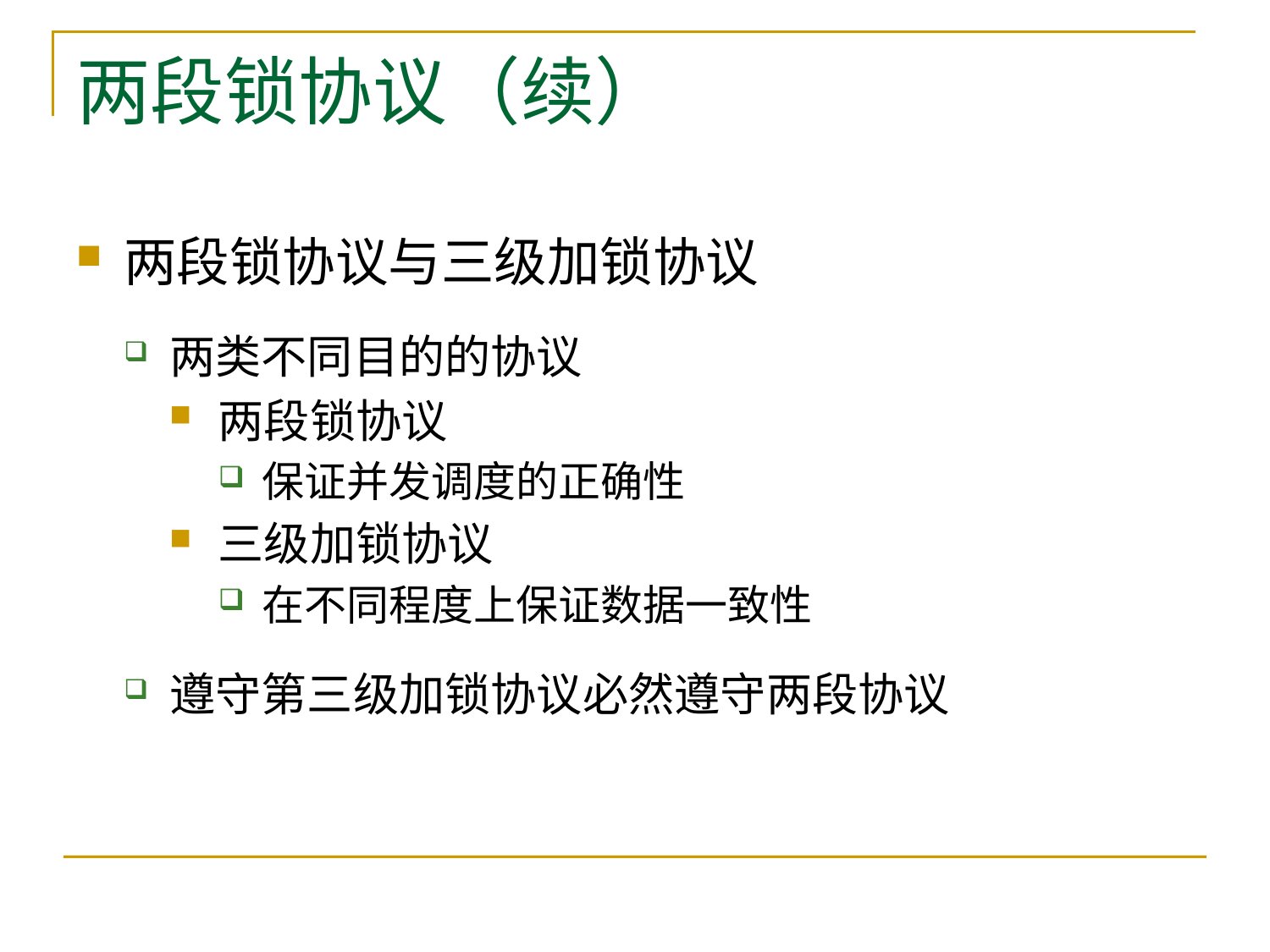

# 两段锁协议（续）
两段锁协议与三级加锁协议
两类不同目的的协议
两段锁协议
保证并发调度的正确性
三级加锁协议
在不同程度上保证数据一致性
遵守第三级加锁协议必然遵守两段协议